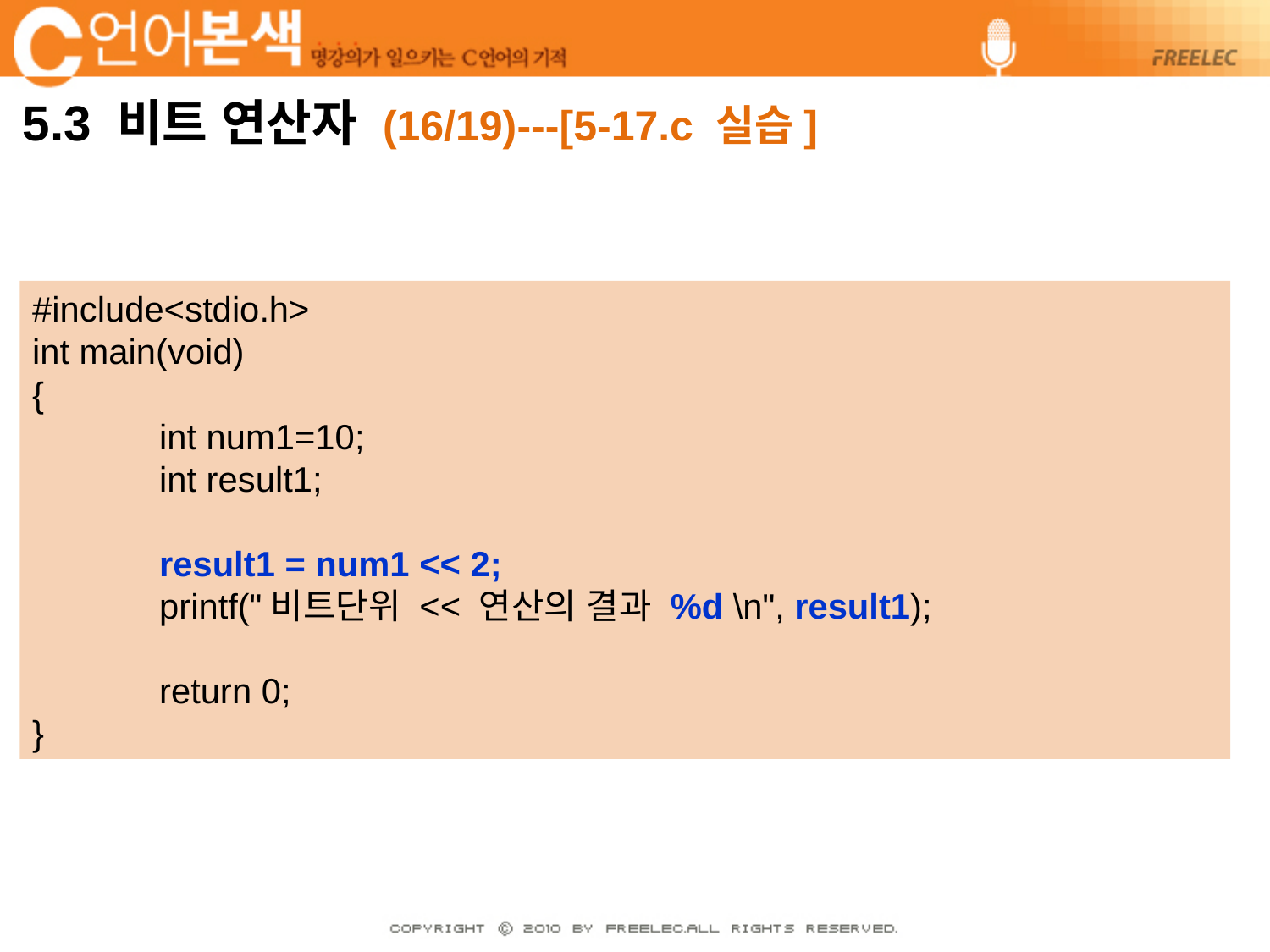

# 5.3 비트 연산자 (16/19)---[5-17.c 실습]
#include<stdio.h>
int main(void)
{
	int num1=10;
	int result1;

	result1 = num1 << 2;
	printf("비트단위 << 연산의 결과 %d \n", result1);

	return 0;
}